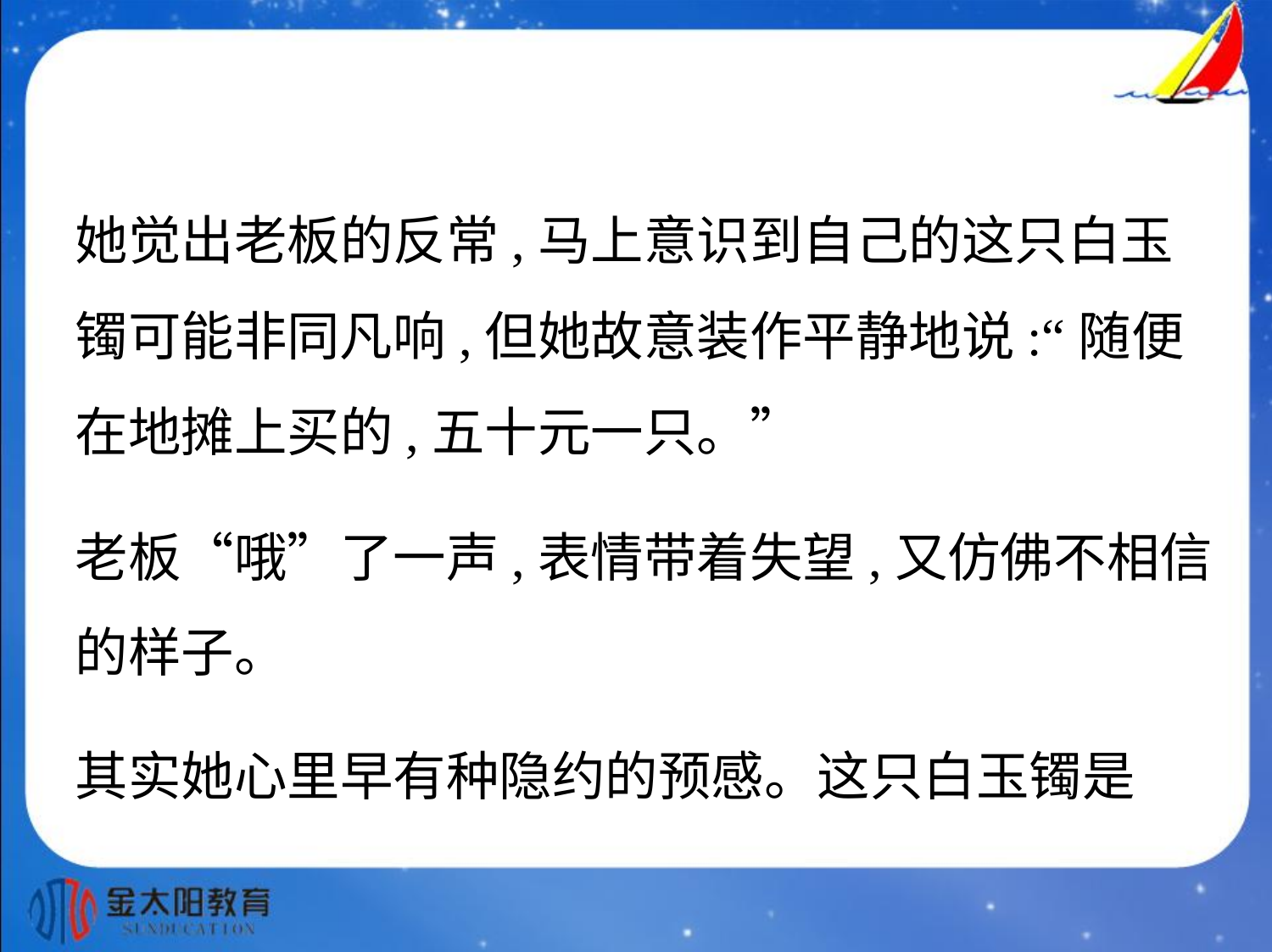

她觉出老板的反常,马上意识到自己的这只白玉
镯可能非同凡响,但她故意装作平静地说:“随便
在地摊上买的,五十元一只。”
老板“哦”了一声,表情带着失望,又仿佛不相信
的样子。
其实她心里早有种隐约的预感。这只白玉镯是